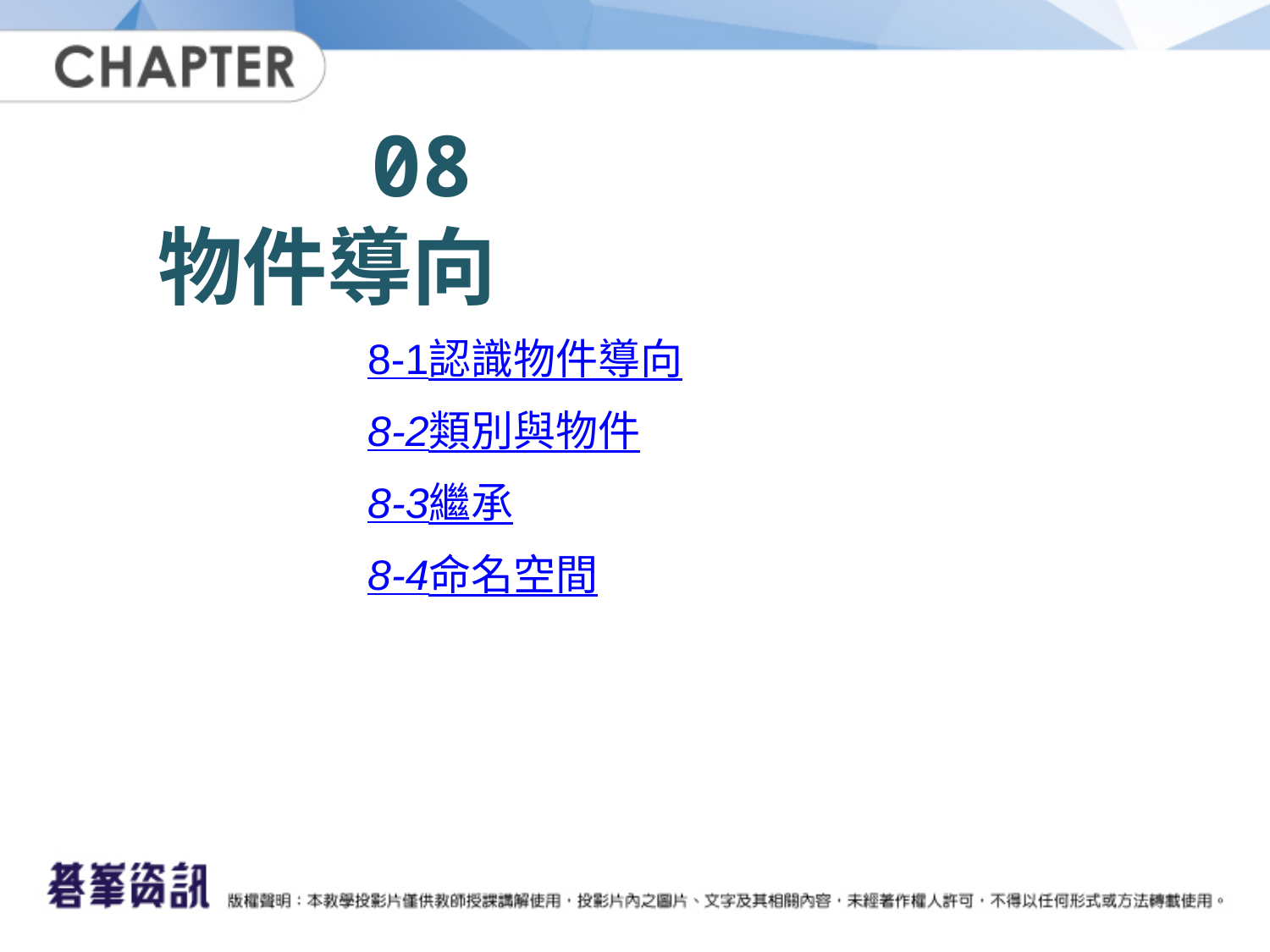

# 08 物件導向
8-1	認識物件導向
8-2	類別與物件
8-3	繼承
8-4	命名空間